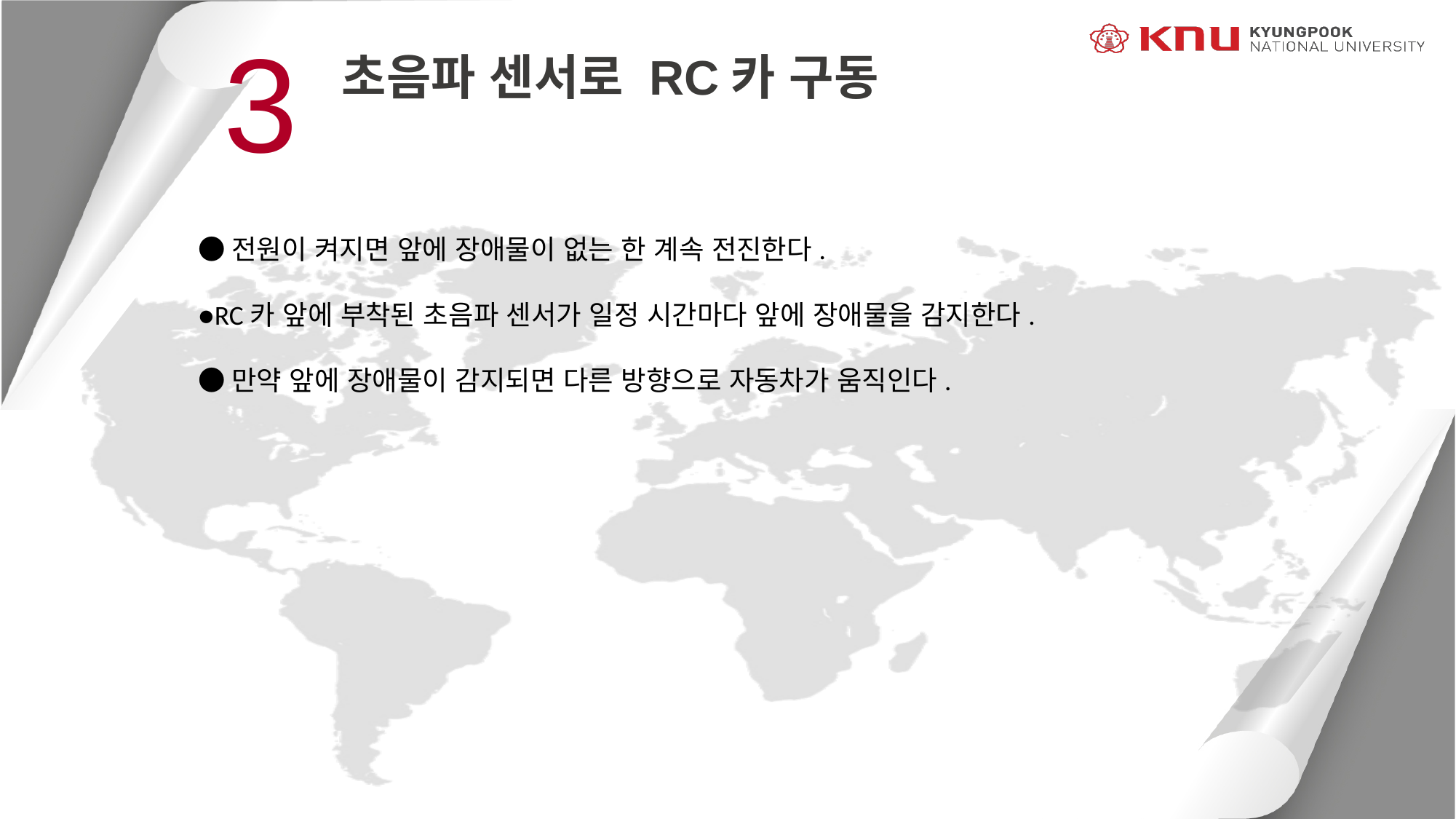

3
초음파 센서로 RC카 구동
●전원이 켜지면 앞에 장애물이 없는 한 계속 전진한다.

●RC카 앞에 부착된 초음파 센서가 일정 시간마다 앞에 장애물을 감지한다.

●만약 앞에 장애물이 감지되면 다른 방향으로 자동차가 움직인다.